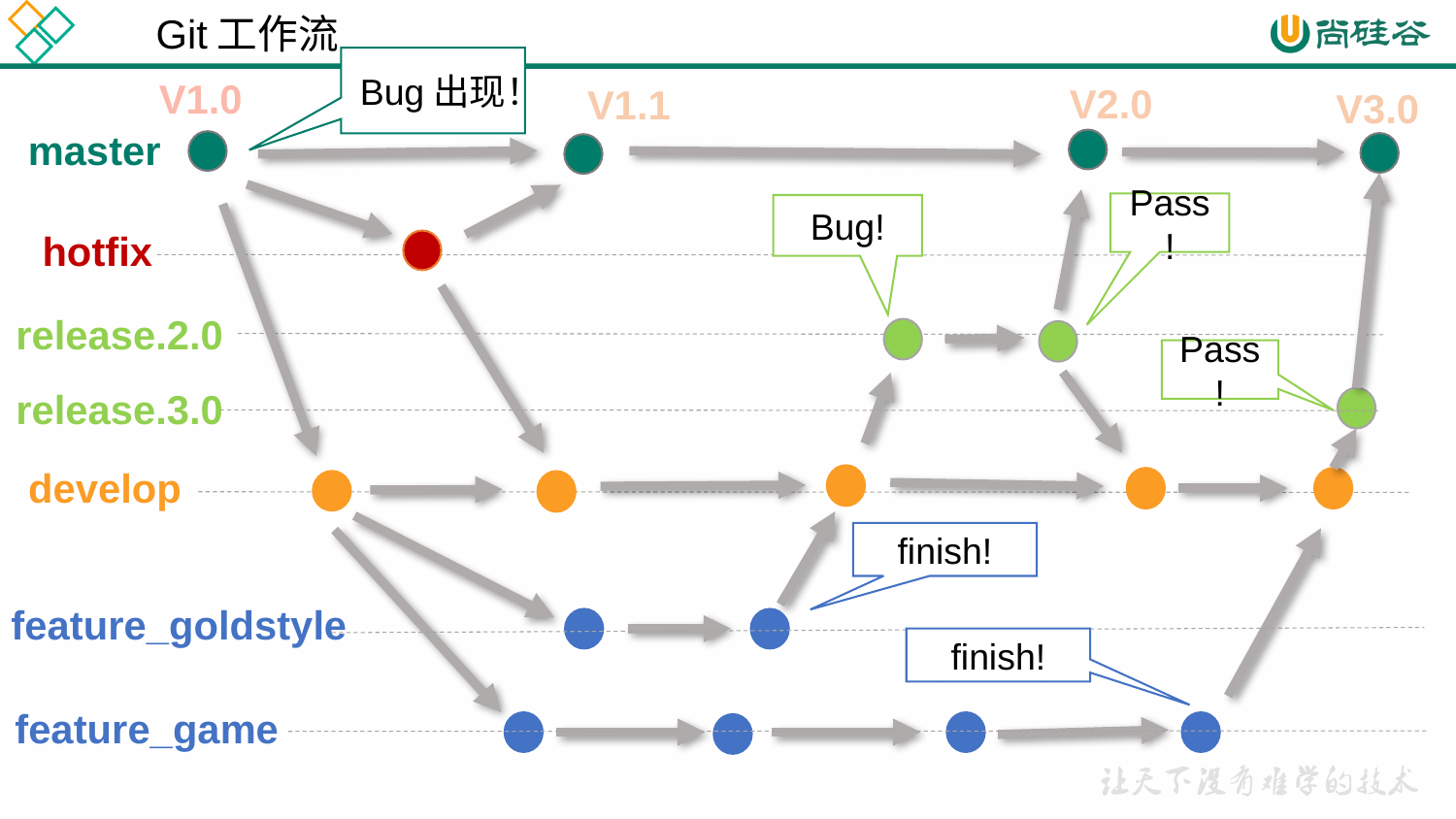

Git工作流
Bug出现！
V1.0
V2.0
V1.1
V3.0
master

Pass!
Bug!
hotfix

release.2.0

Pass!
release.3.0

develop

finish!
feature_goldstyle

finish!
feature_game